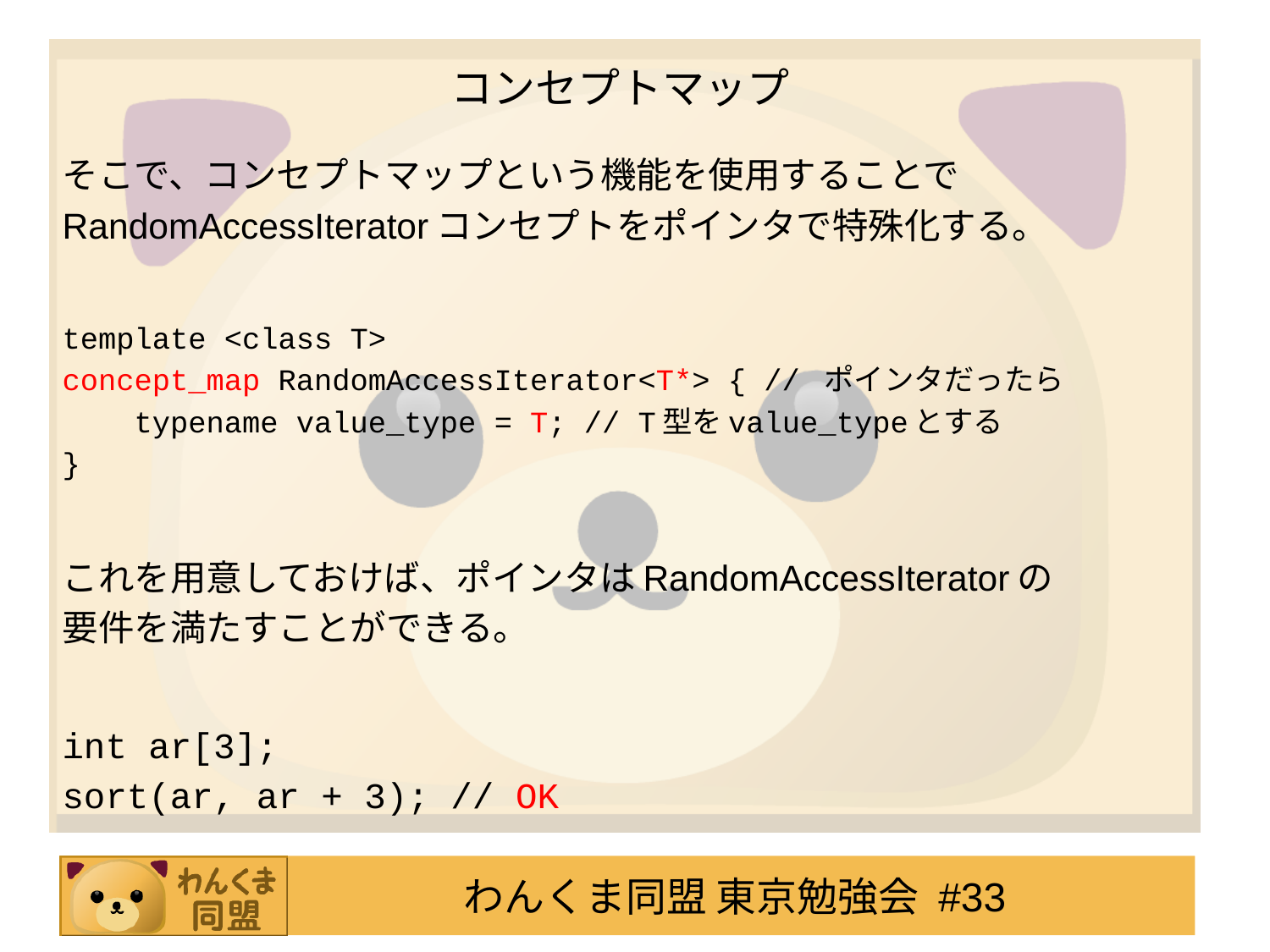

# コンセプトマップ
そこで、コンセプトマップという機能を使用することで
RandomAccessIteratorコンセプトをポインタで特殊化する。

template <class T>
concept_map RandomAccessIterator<T*> { // ポインタだったら
    typename value_type = T; // T型をvalue_typeとする
}

これを用意しておけば、ポインタはRandomAccessIteratorの
要件を満たすことができる。

int ar[3];
sort(ar, ar + 3); // OK